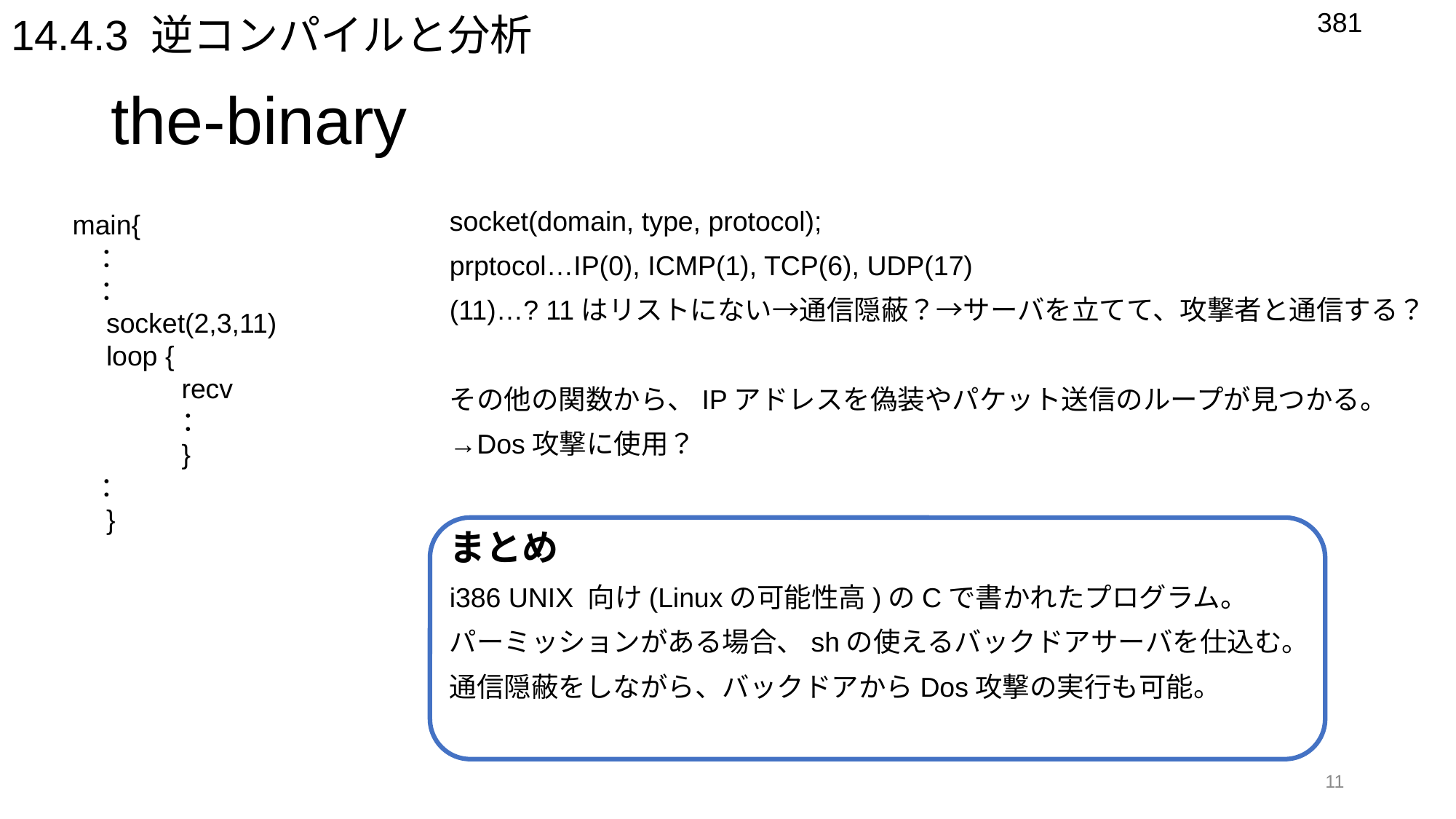

14.4.3 逆コンパイルと分析
381
# the-binary
main{
　：
　：
　socket(2,3,11)
　loop {
	recv
	：
	}
　：
　}
socket(domain, type, protocol);
prptocol…IP(0), ICMP(1), TCP(6), UDP(17)
(11)…? 11はリストにない→通信隠蔽？→サーバを立てて、攻撃者と通信する？

その他の関数から、IPアドレスを偽装やパケット送信のループが見つかる。
→Dos攻撃に使用？

まとめ
i386 UNIX 向け(Linuxの可能性高)のCで書かれたプログラム。
パーミッションがある場合、shの使えるバックドアサーバを仕込む。
通信隠蔽をしながら、バックドアからDos攻撃の実行も可能。

11